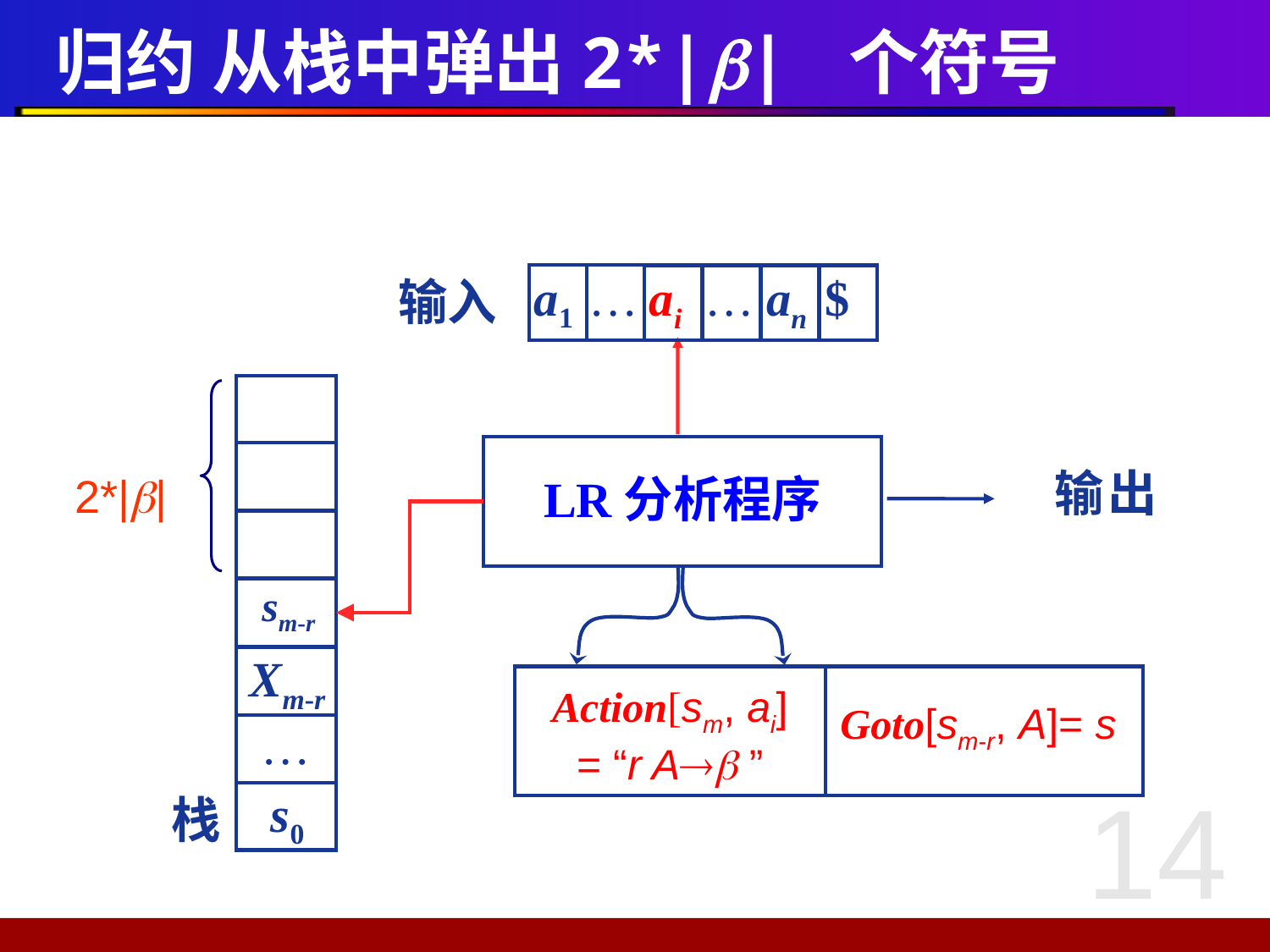

# 归约 从栈中弹出2*|β| 个符号
输入
a1
…
ai
…
an
$

LR分析程序

输出
2*|β|

sm-r
Xm-r
Action[sm, ai]
= “r A→β ”
Goto[sm-r, A]= s
…
14
栈
s0